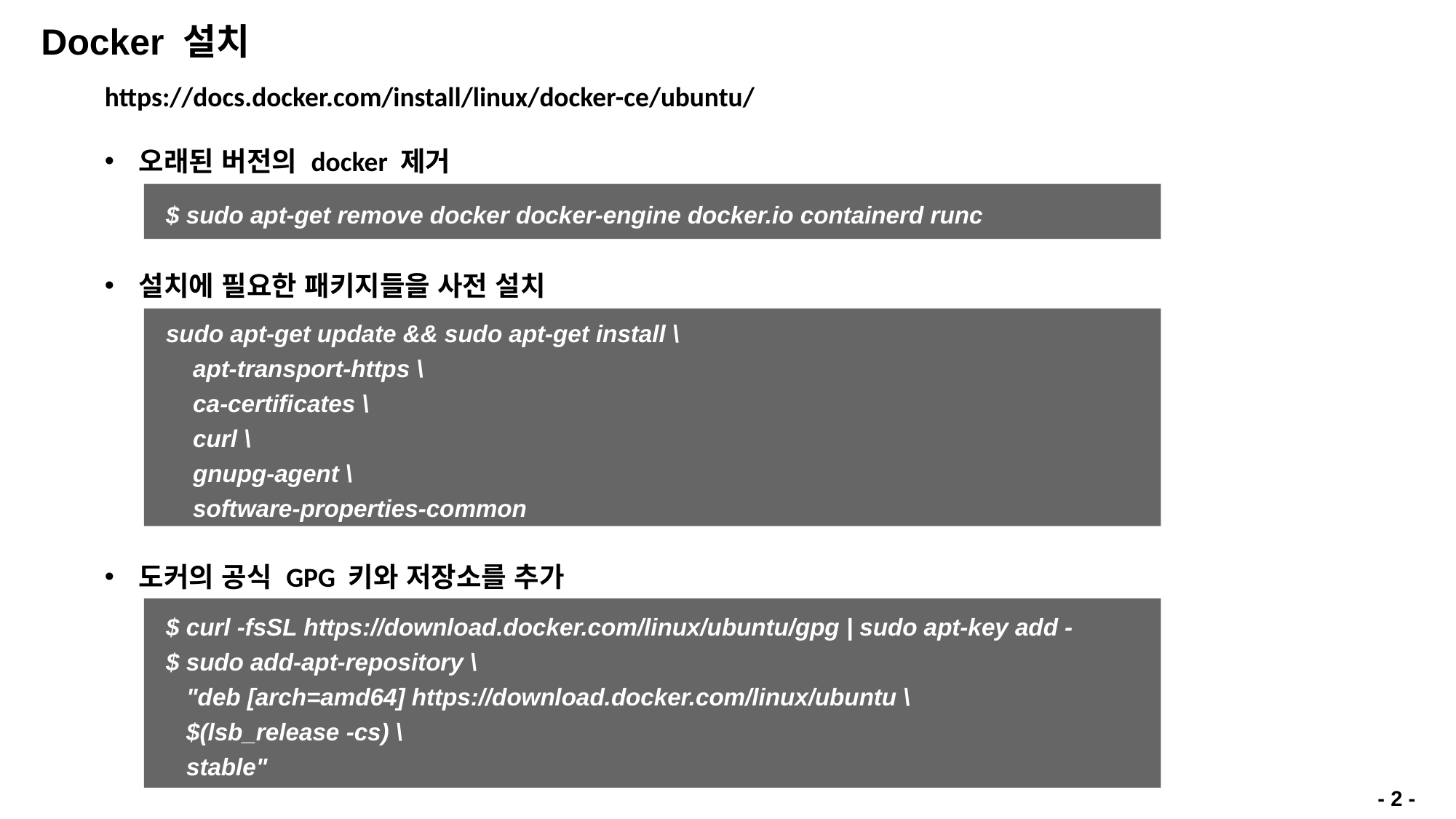

Docker 설치
https://docs.docker.com/install/linux/docker-ce/ubuntu/
오래된 버전의 docker 제거
$ sudo apt-get remove docker docker-engine docker.io containerd runc
설치에 필요한 패키지들을 사전 설치
sudo apt-get update && sudo apt-get install \
    apt-transport-https \
    ca-certificates \
    curl \
    gnupg-agent \
    software-properties-common
도커의 공식 GPG 키와 저장소를 추가
$ curl -fsSL https://download.docker.com/linux/ubuntu/gpg | sudo apt-key add -
$ sudo add-apt-repository \
   "deb [arch=amd64] https://download.docker.com/linux/ubuntu \
   $(lsb_release -cs) \
   stable"